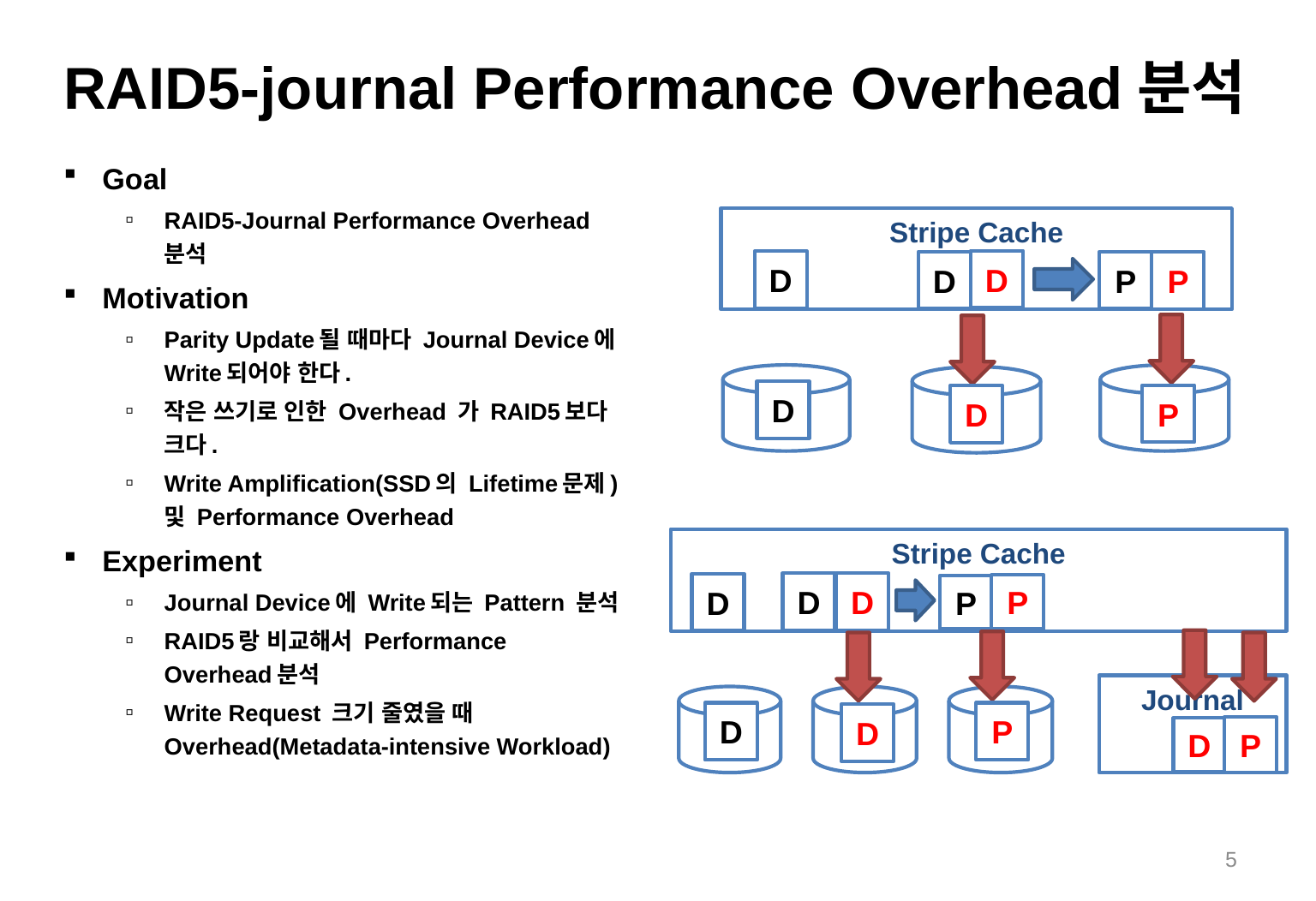

# RAID5-journal Performance Overhead분석
Goal
RAID5-Journal Performance Overhead 분석
Motivation
Parity Update될 때마다 Journal Device에 Write되어야 한다.
작은 쓰기로 인한 Overhead 가 RAID5보다 크다.
Write Amplification(SSD의 Lifetime문제) 및 Performance Overhead
Experiment
Journal Device에 Write되는 Pattern 분석
RAID5랑 비교해서 Performance Overhead분석
Write Request 크기 줄였을 때 Overhead(Metadata-intensive Workload)
Stripe Cache
D
D
D
P
P

D
P
D
Stripe Cache
D
D
D
P
P

Journal

D
P
D
P
D
5